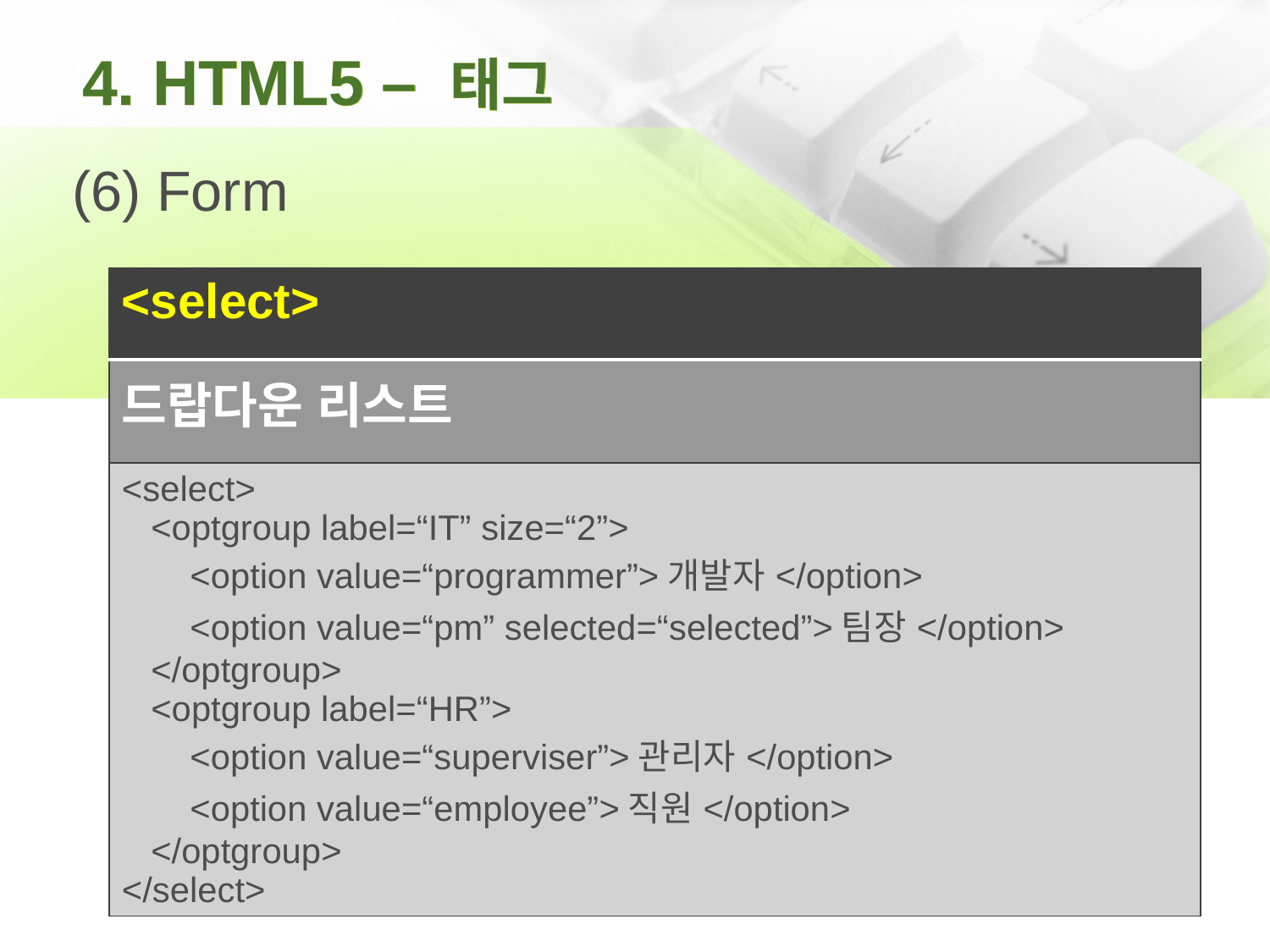

# 4. HTML5 – 태그
(6) Form

| <select> |
| --- |
| 드랍다운 리스트 |
| <select> <optgroup label=“IT” size=“2”> <option value=“programmer”>개발자</option> <option value=“pm” selected=“selected”>팀장</option> </optgroup> <optgroup label=“HR”> <option value=“superviser”>관리자</option> <option value=“employee”>직원</option> </optgroup> </select> |